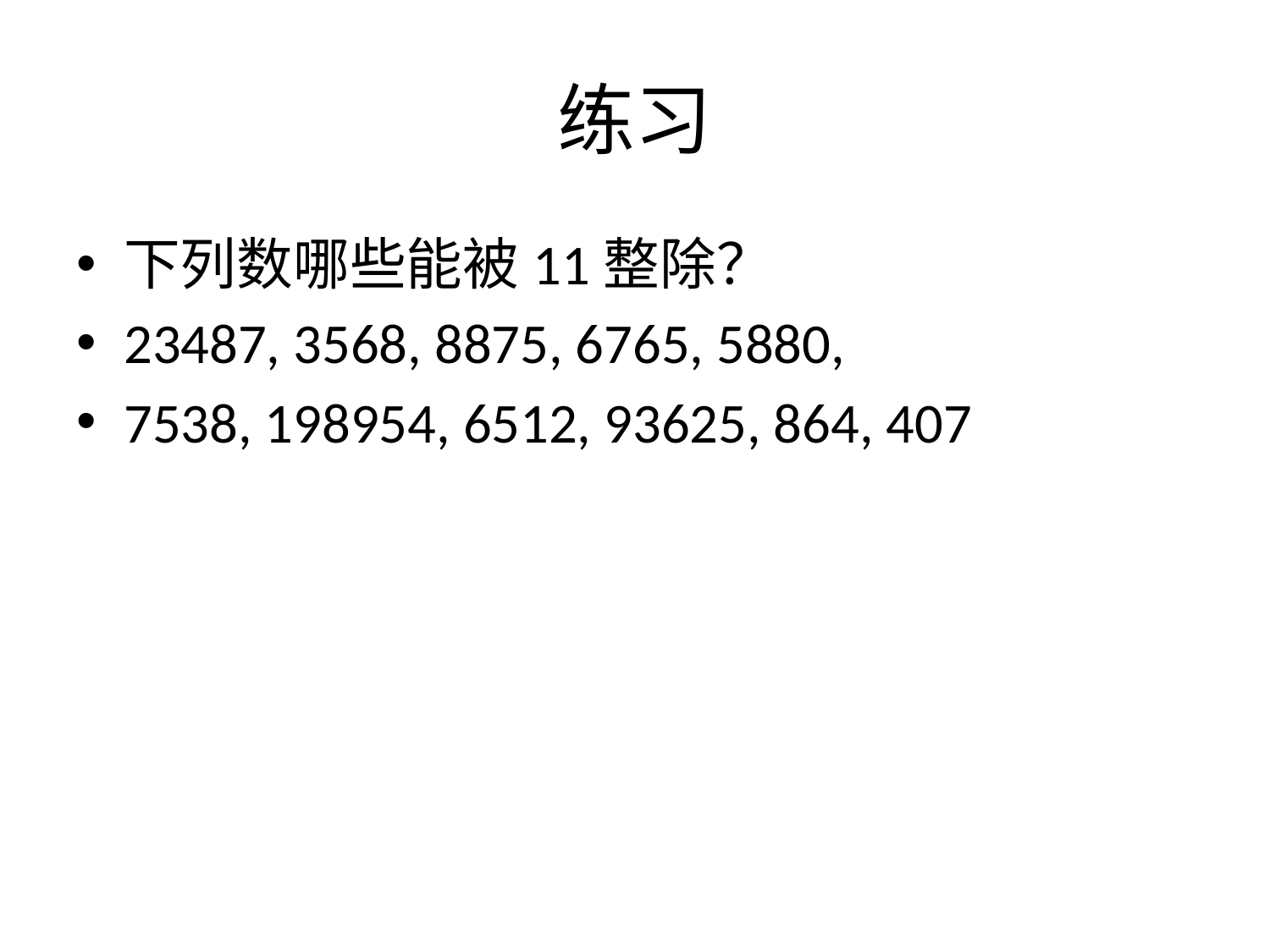

# 练习
下列数哪些能被11整除？
23487, 3568, 8875, 6765, 5880,
7538, 198954, 6512, 93625, 864, 407